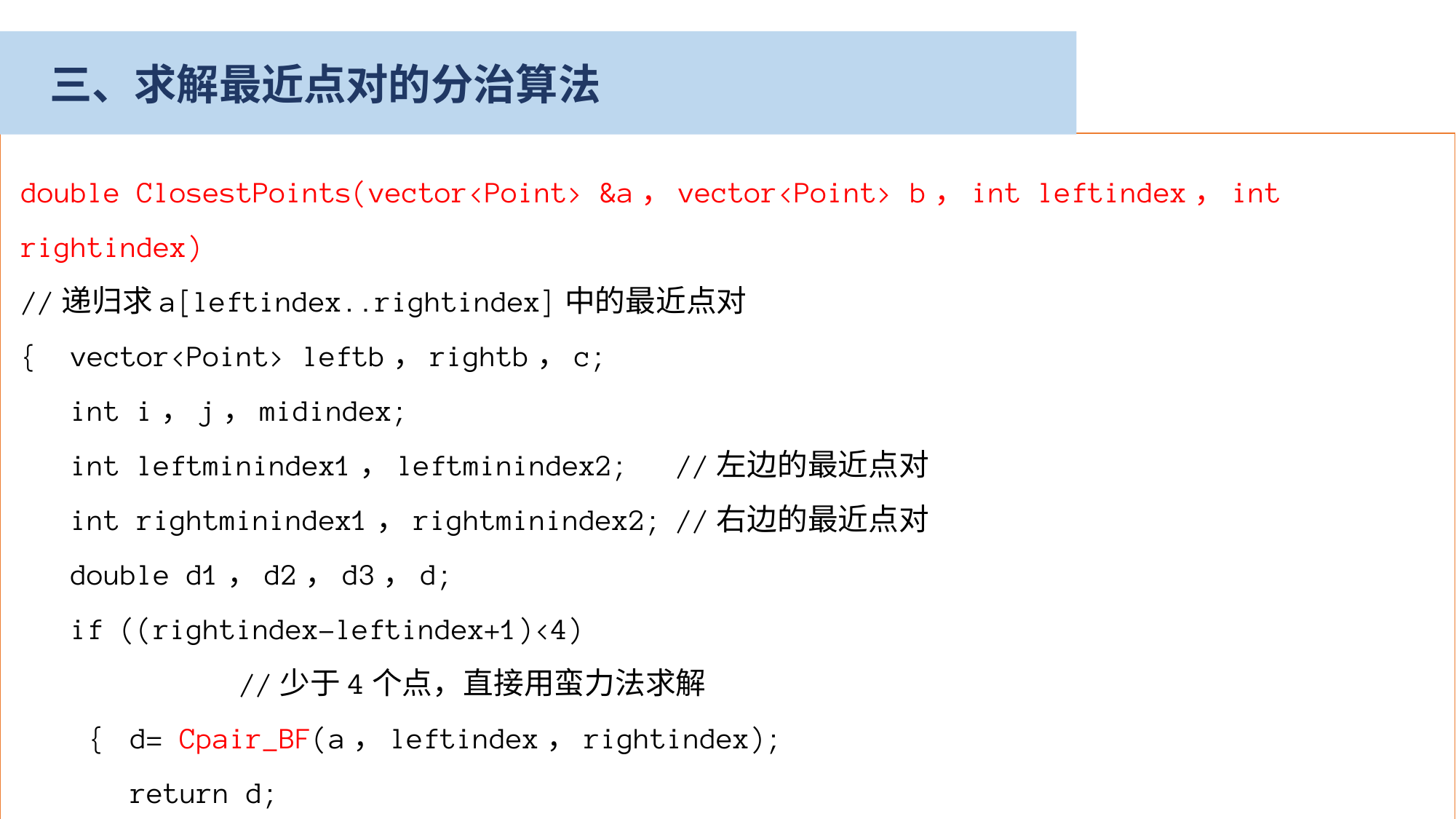

三、求解最近点对的分治算法
double ClosestPoints(vector<Point> &a，vector<Point> b，int leftindex，int rightindex)
//递归求a[leftindex..rightindex]中的最近点对
{  vector<Point> leftb，rightb，c;
   int i，j，midindex;
   int leftminindex1，leftminindex2;	//左边的最近点对
   int rightminindex1，rightminindex2;	//右边的最近点对
   double d1，d2，d3，d;
   if ((rightindex-leftindex+1)<4)
　　　　	//少于4个点，直接用蛮力法求解
　　{	d= Cpair_BF(a，leftindex，rightindex);
	return d;
　　}